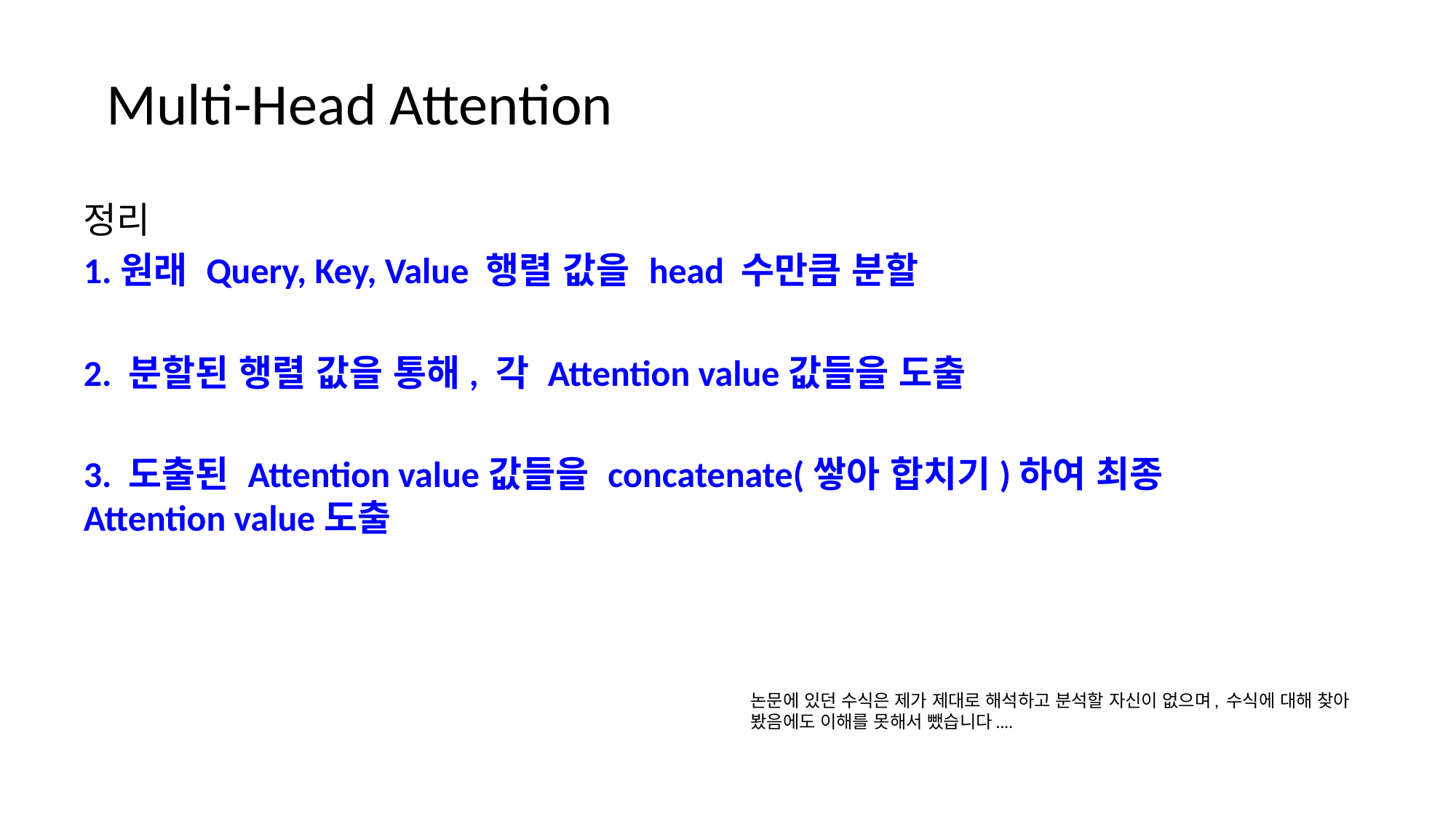

# Multi-Head Attention
정리
1.원래 Query, Key, Value 행렬 값을 head 수만큼 분할

2. 분할된 행렬 값을 통해, 각 Attention value값들을 도출

3. 도출된 Attention value값들을 concatenate(쌓아 합치기)하여 최종 Attention value도출
논문에 있던 수식은 제가 제대로 해석하고 분석할 자신이 없으며, 수식에 대해 찾아 봤음에도 이해를 못해서 뺐습니다....